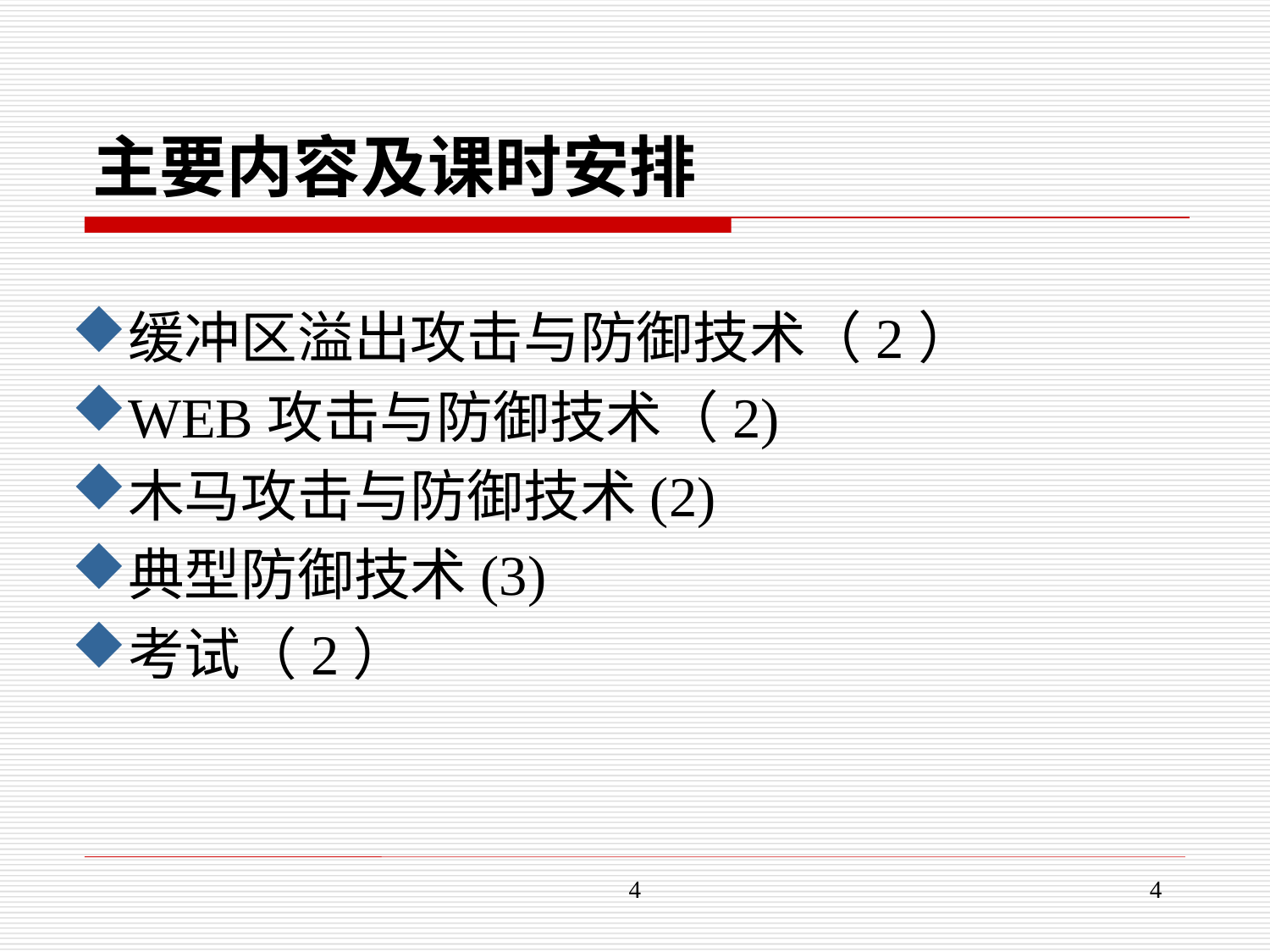

主要内容及课时安排
缓冲区溢出攻击与防御技术（2）
WEB攻击与防御技术（2)
木马攻击与防御技术(2)
典型防御技术(3)
考试（2）
4
4